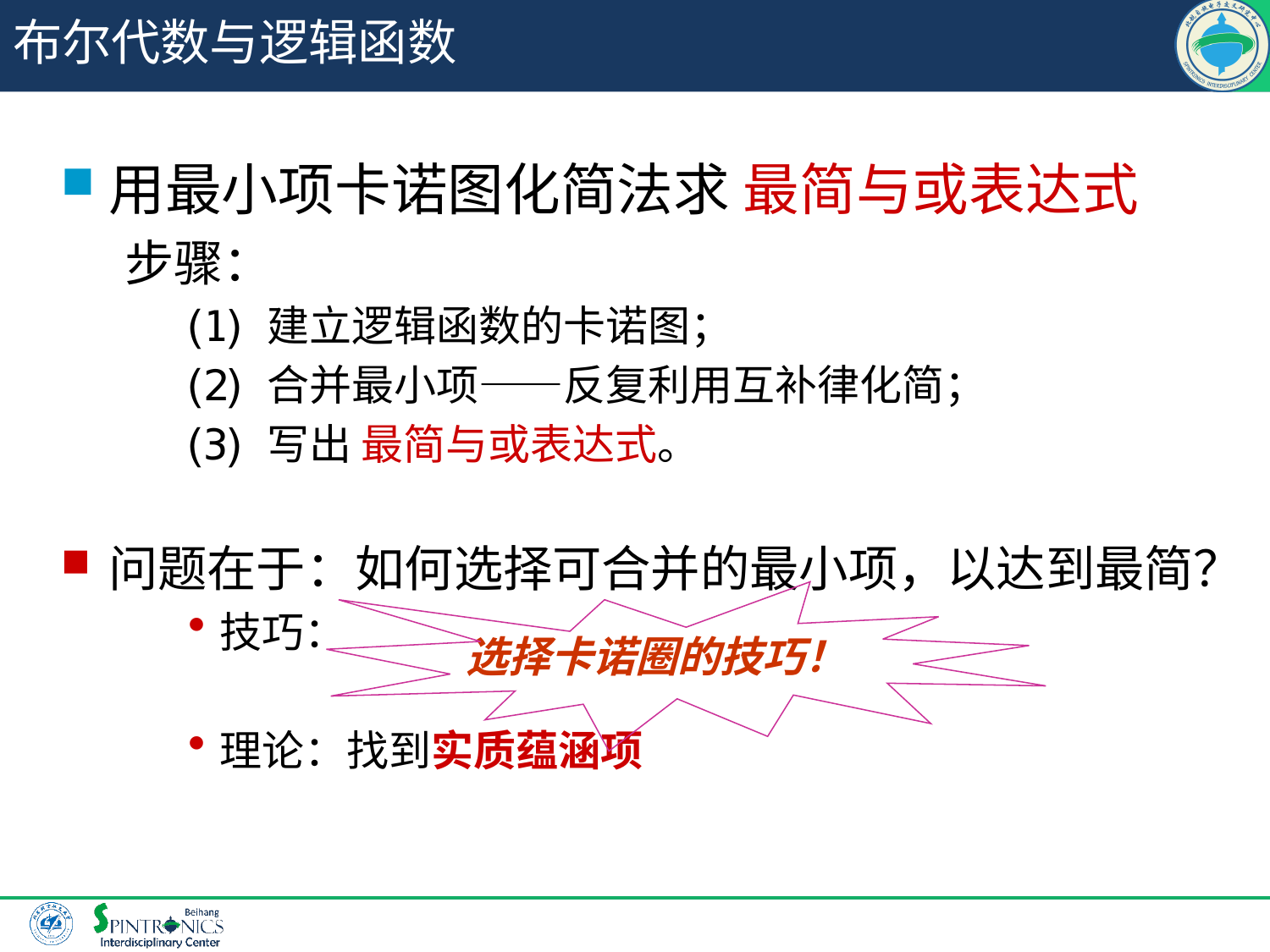

# 布尔代数与逻辑函数
用最小项卡诺图化简法求 最简与或表达式
步骤：
(1) 建立逻辑函数的卡诺图；
(2) 合并最小项——反复利用互补律化简；
(3) 写出 最简与或表达式。

问题在于：如何选择可合并的最小项，以达到最简？
技巧：

理论：找到实质蕴涵项

选择卡诺圈的技巧！
84